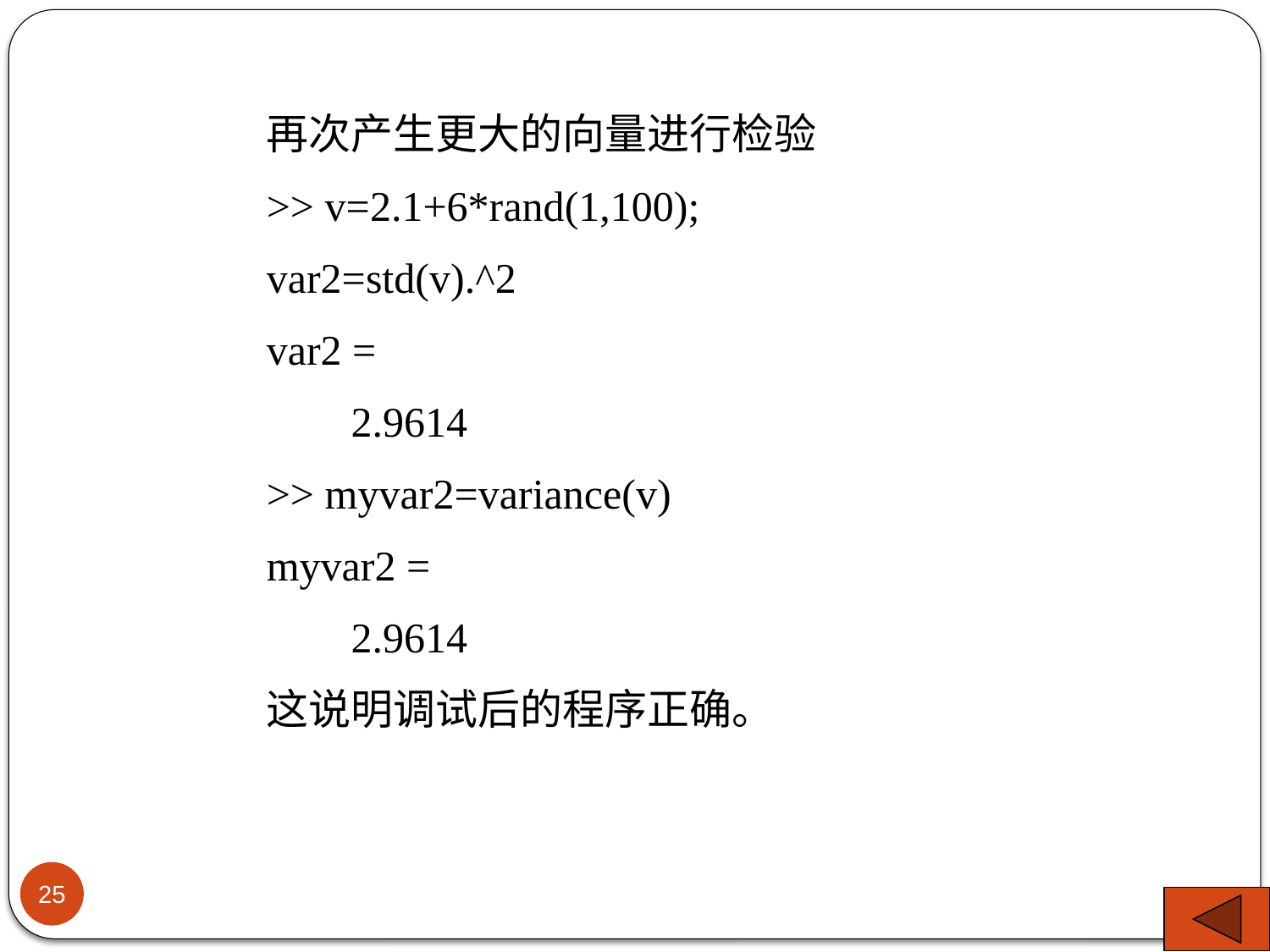

再次产生更大的向量进行检验
>> v=2.1+6*rand(1,100);
var2=std(v).^2
var2 =
        2.9614
>> myvar2=variance(v)
myvar2 =
        2.9614
这说明调试后的程序正确。
25